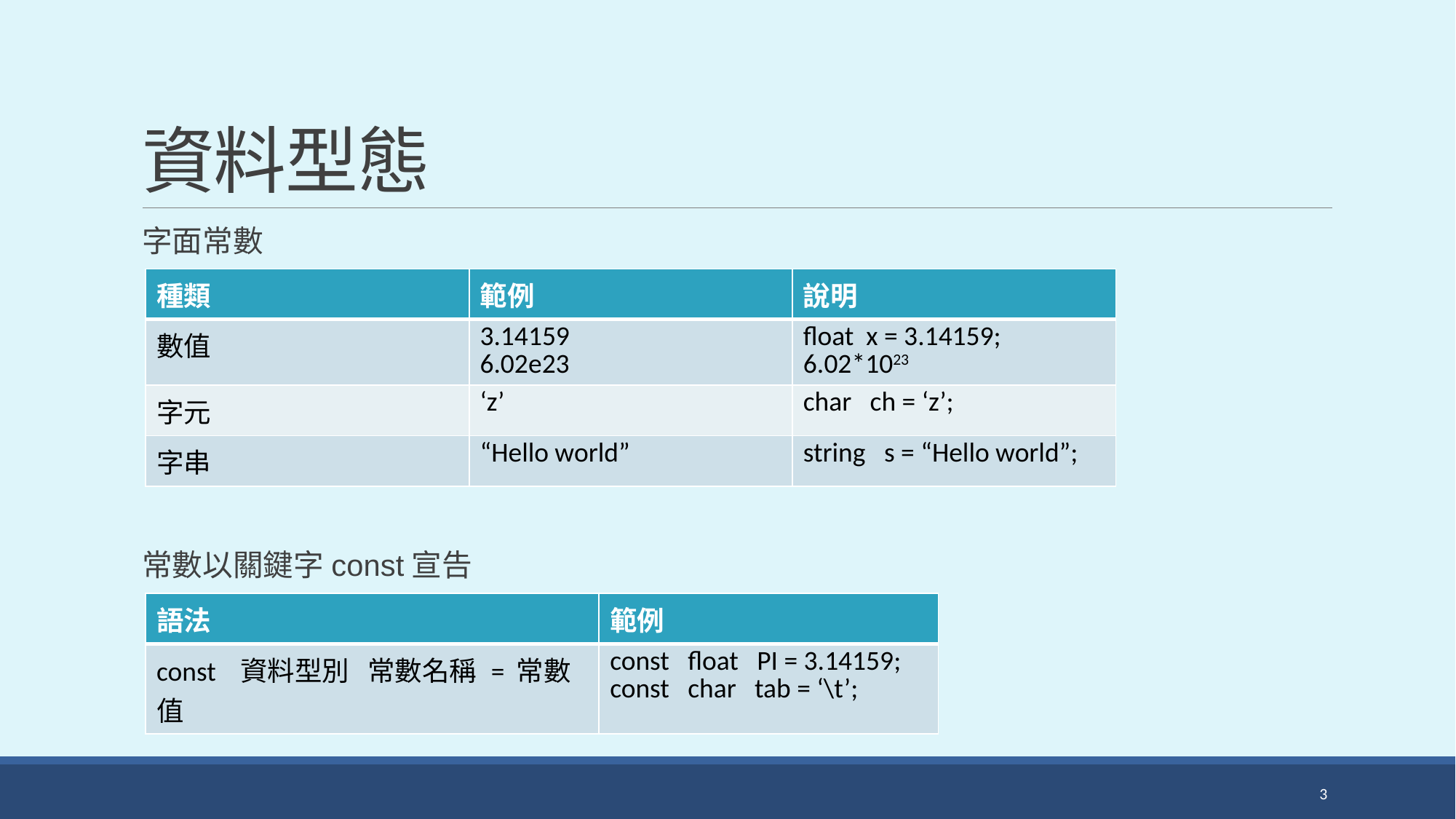

# 資料型態
字面常數

常數以關鍵字const宣告

| 種類 | 範例 | 說明 |
| --- | --- | --- |
| 數值 | 3.14159 6.02e23 | float x = 3.14159; 6.02\*1023 |
| 字元 | ‘z’ | char ch = ‘z’; |
| 字串 | “Hello world” | string s = “Hello world”; |
| 語法 | 範例 |
| --- | --- |
| const 資料型別 常數名稱 = 常數值 | const float PI = 3.14159; const char tab = ‘\t’; |
3